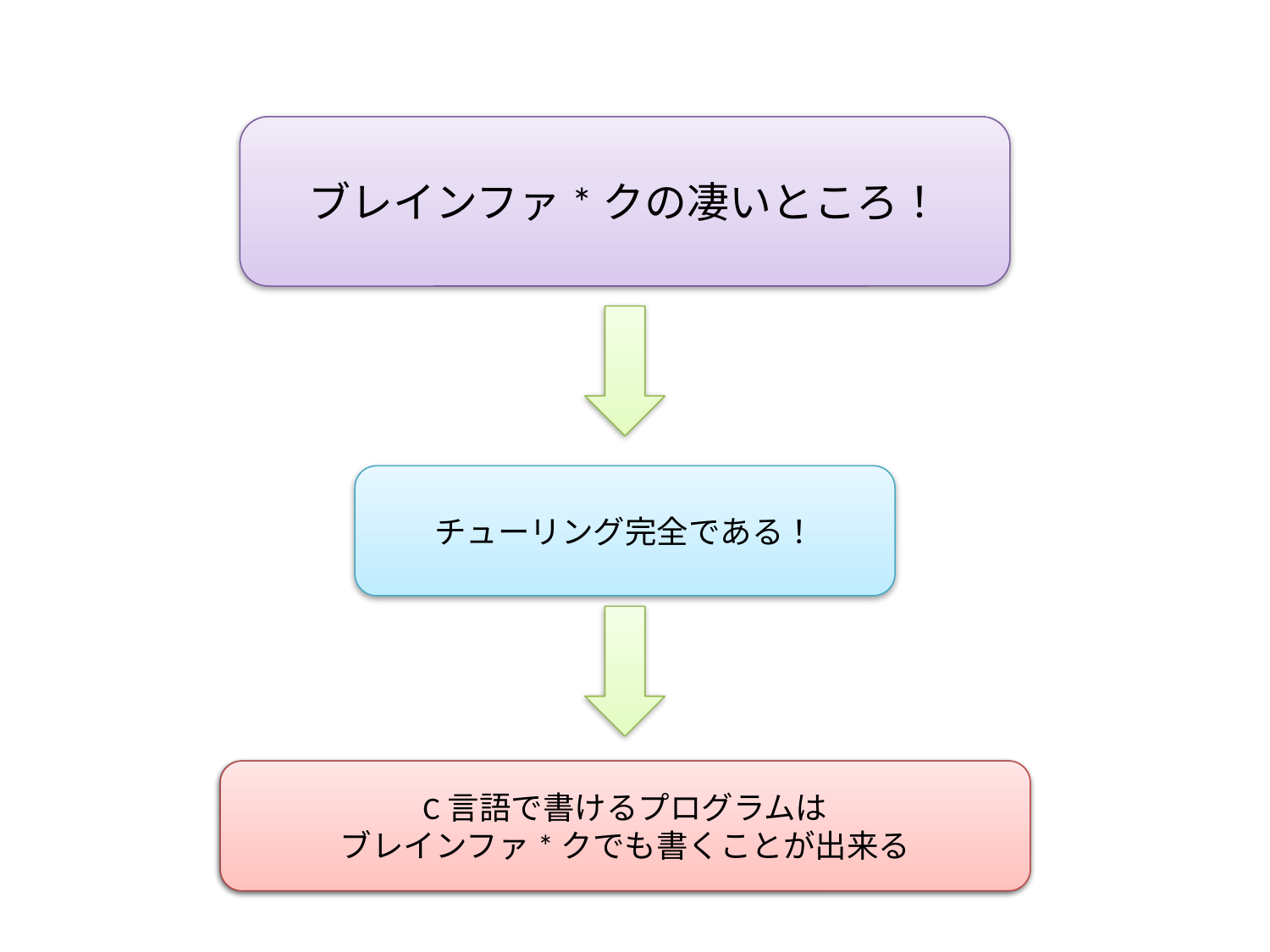

ブレインファ*クの凄いところ！

チューリング完全である！

原理的に、プログラミング言語の限界に到達している
(C言語などのプログラミング言語と原理的な性能が等しい)
C言語で書けるプログラムは
ブレインファ*クでも書くことが出来る